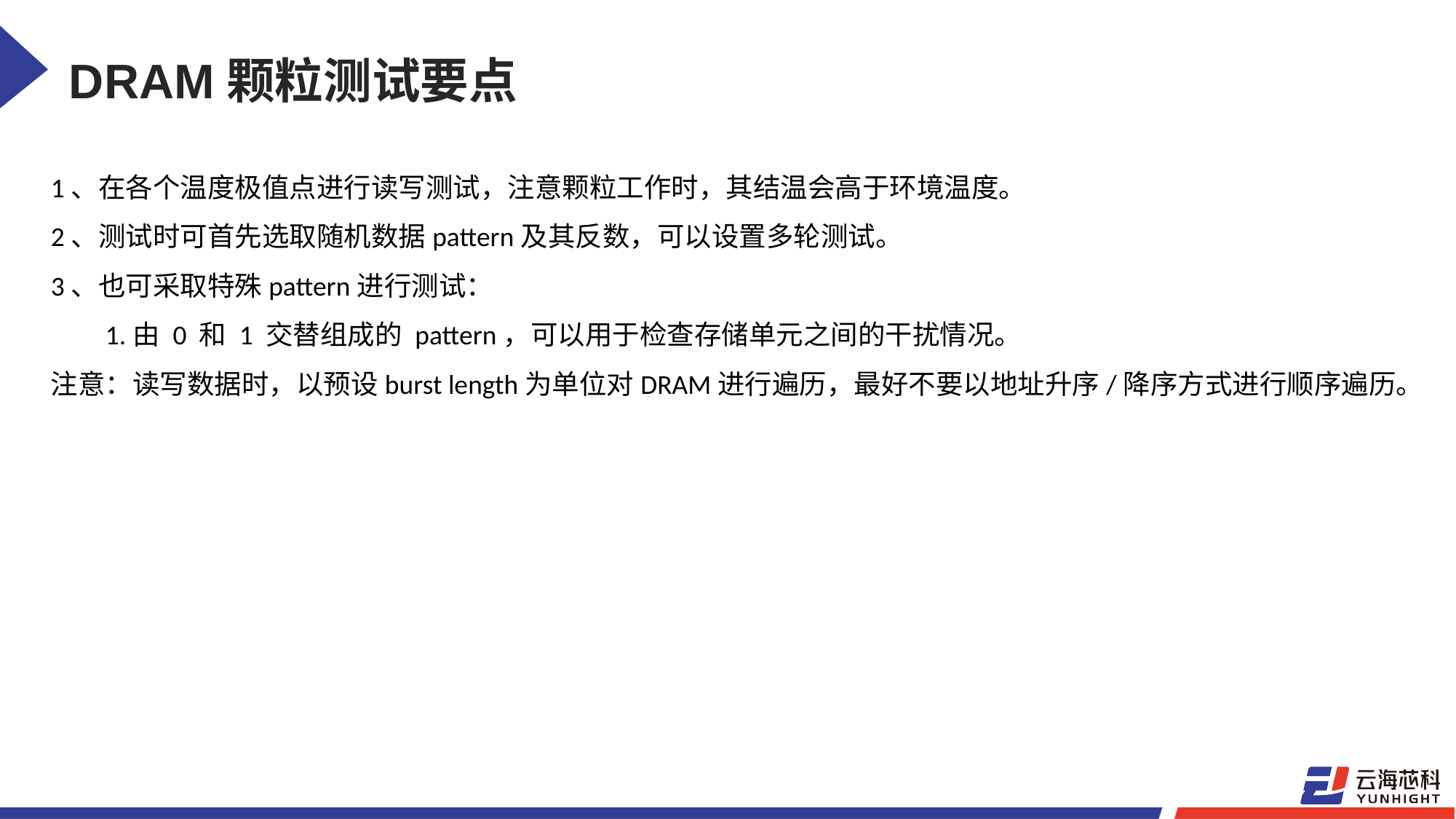

内页设计：
DRAM颗粒测试要点

主标题：微软雅黑 32号-----
1、在各个温度极值点进行读写测试，注意颗粒工作时，其结温会高于环境温度。
2、测试时可首先选取随机数据pattern及其反数，可以设置多轮测试。
3、也可采取特殊pattern进行测试：
1.由 0 和 1 交替组成的 pattern，可以用于检查存储单元之间的干扰情况。
注意：读写数据时，以预设burst length为单位对DRAM进行遍历，最好不要以地址升序/降序方式进行顺序遍历。
正文标题：微软雅黑 24号-----
正文内容：微软雅黑 18号-----